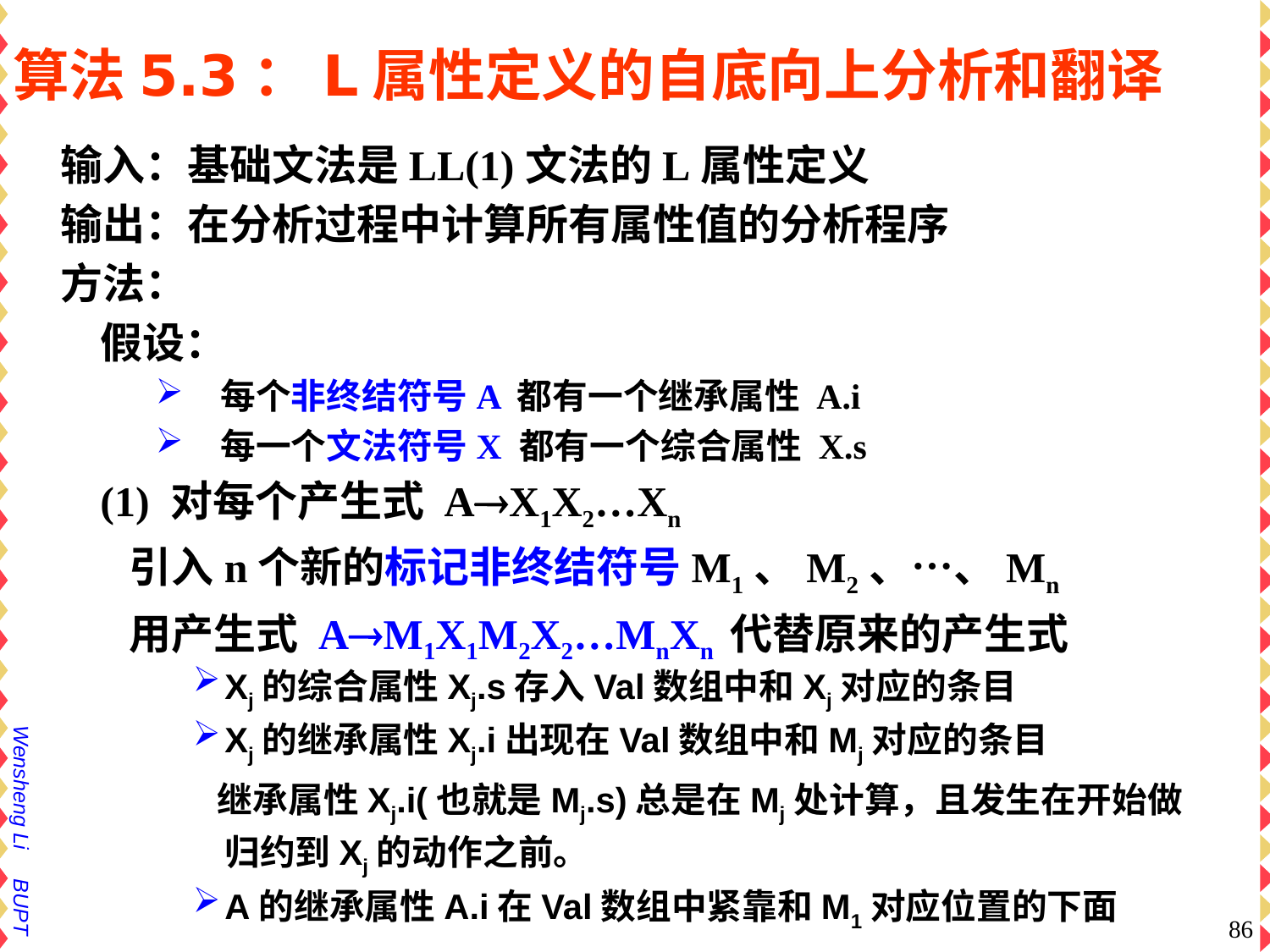

# 算法5.3：L属性定义的自底向上分析和翻译
输入：基础文法是LL(1)文法的L属性定义
输出：在分析过程中计算所有属性值的分析程序
方法：
假设：
  每个非终结符号A 都有一个继承属性 A.i
  每一个文法符号X 都有一个综合属性 X.s
(1) 对每个产生式 A→X1X2…Xn
  引入n个新的标记非终结符号M1、M2、…、Mn
  用产生式 A→M1X1M2X2…MnXn 代替原来的产生式
Xj的综合属性Xj.s存入Val数组中和Xj对应的条目
Xj的继承属性Xj.i出现在Val数组中和Mj对应的条目
  继承属性Xj.i(也就是Mj.s)总是在Mj处计算，且发生在开始做归约到Xj的动作之前。
A的继承属性A.i在Val数组中紧靠和M1对应位置的下面
86